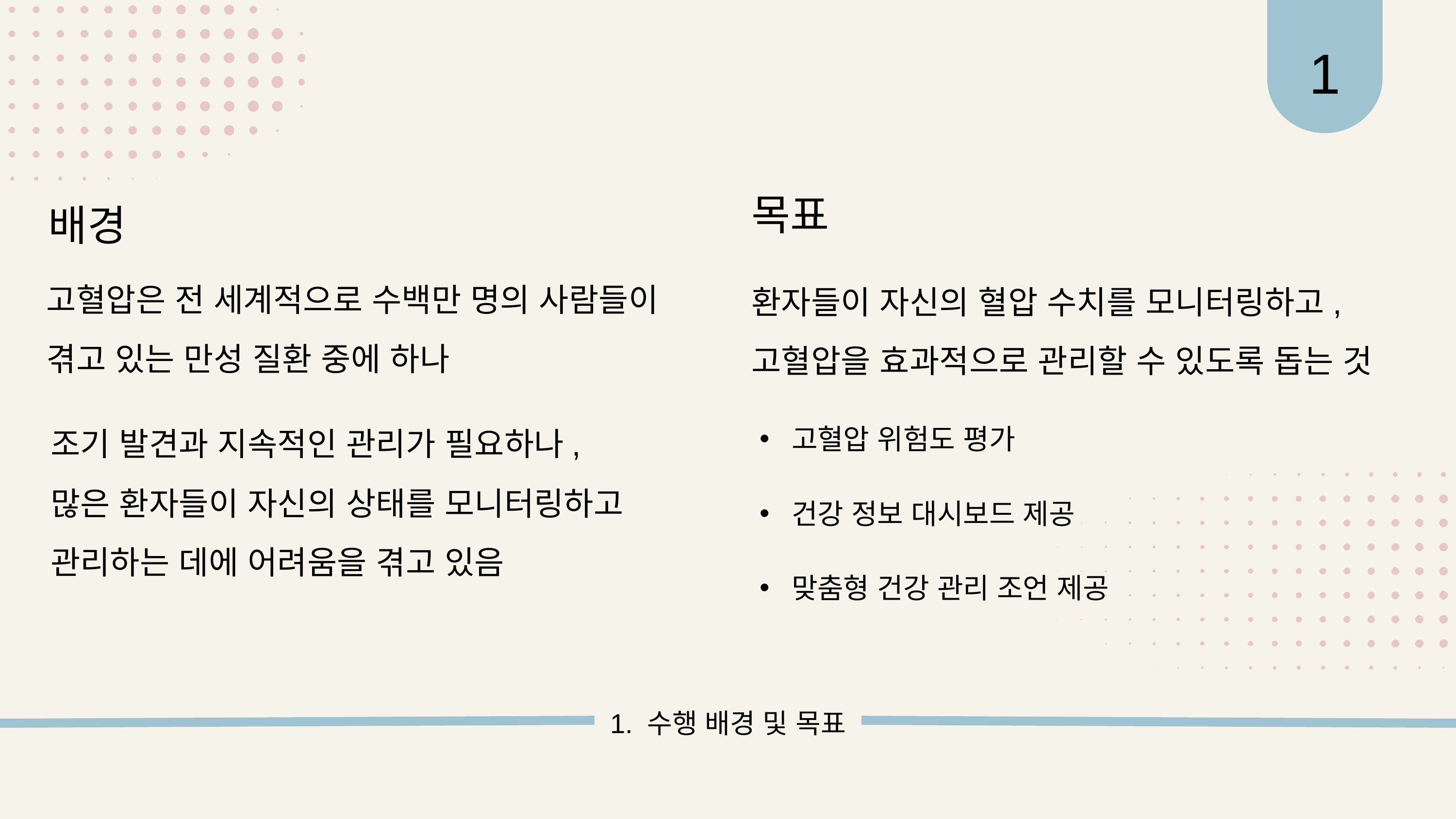

1

목표
배경
고혈압은 전 세계적으로 수백만 명의 사람들이 겪고 있는 만성 질환 중에 하나
환자들이 자신의 혈압 수치를 모니터링하고,
고혈압을 효과적으로 관리할 수 있도록 돕는 것
고혈압 위험도 평가
조기 발견과 지속적인 관리가 필요하나,
많은 환자들이 자신의 상태를 모니터링하고 관리하는 데에 어려움을 겪고 있음

건강 정보 대시보드 제공
맞춤형 건강 관리 조언 제공
1. 수행 배경 및 목표